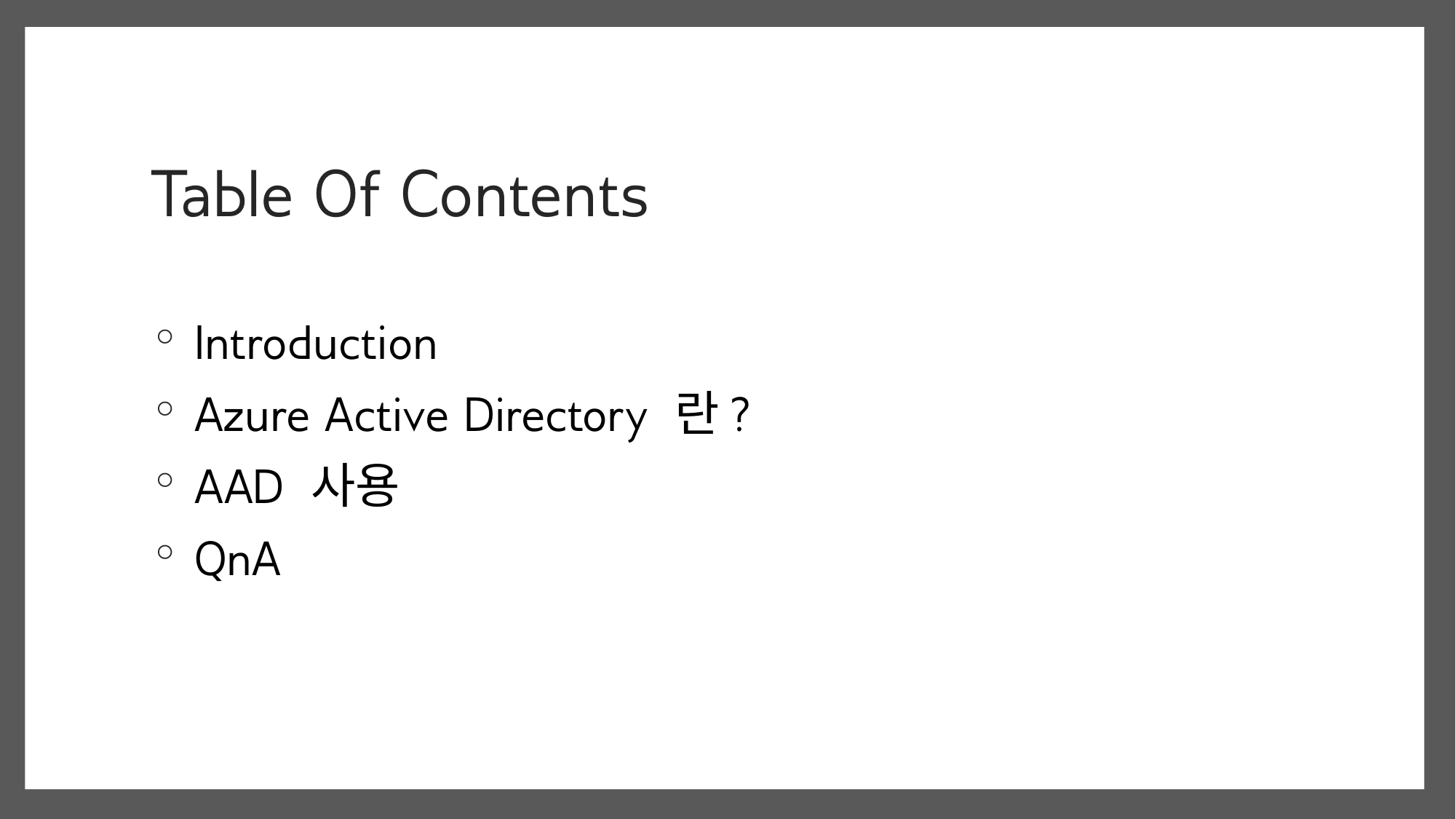

# Table Of Contents
 Introduction
 Azure Active Directory 란?
 AAD 사용
 QnA